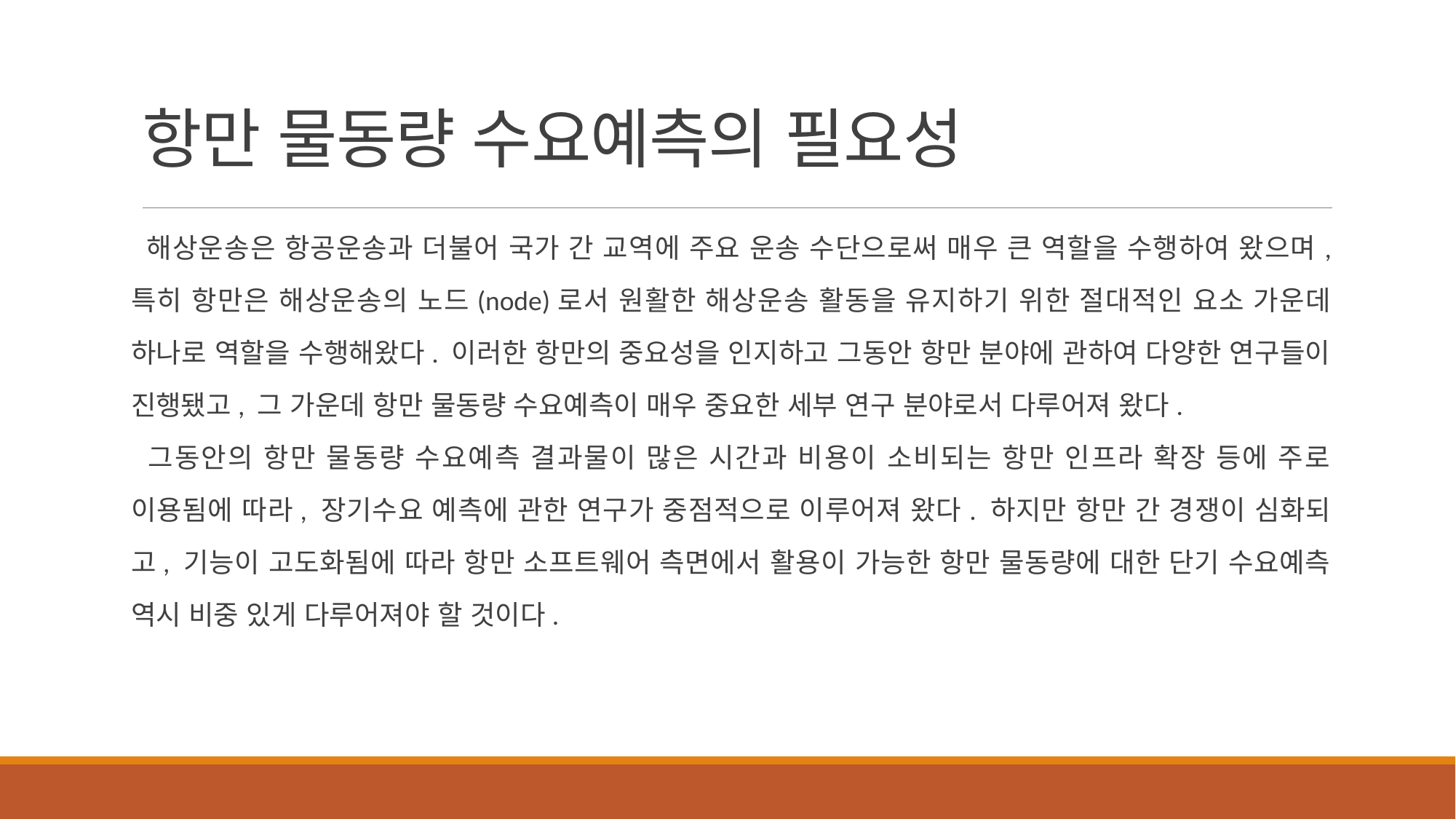

# 항만 물동량 수요예측의 필요성
 해상운송은 항공운송과 더불어 국가 간 교역에 주요 운송 수단으로써 매우 큰 역할을 수행하여 왔으며, 특히 항만은 해상운송의 노드(node)로서 원활한 해상운송 활동을 유지하기 위한 절대적인 요소 가운데 하나로 역할을 수행해왔다. 이러한 항만의 중요성을 인지하고 그동안 항만 분야에 관하여 다양한 연구들이 진행됐고, 그 가운데 항만 물동량 수요예측이 매우 중요한 세부 연구 분야로서 다루어져 왔다.
 그동안의 항만 물동량 수요예측 결과물이 많은 시간과 비용이 소비되는 항만 인프라 확장 등에 주로 이용됨에 따라, 장기수요 예측에 관한 연구가 중점적으로 이루어져 왔다. 하지만 항만 간 경쟁이 심화되고, 기능이 고도화됨에 따라 항만 소프트웨어 측면에서 활용이 가능한 항만 물동량에 대한 단기 수요예측 역시 비중 있게 다루어져야 할 것이다.